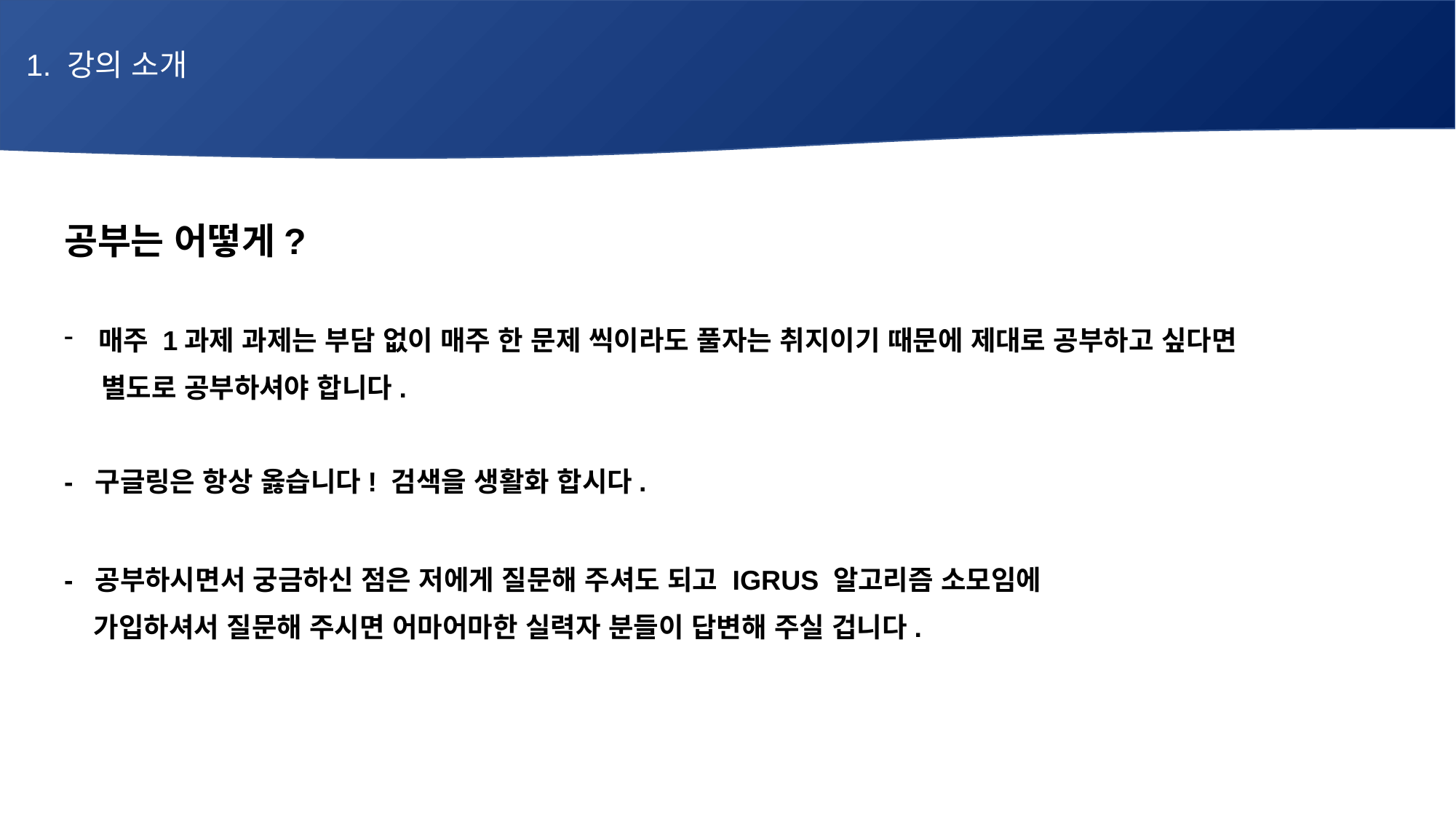

1. 강의 소개
# 매주 1 과제 LV2
공부는 어떻게?

매주 1과제 과제는 부담 없이 매주 한 문제 씩이라도 풀자는 취지이기 때문에 제대로 공부하고 싶다면
    별도로 공부하셔야 합니다.

-  구글링은 항상 옳습니다! 검색을 생활화 합시다.

-  공부하시면서 궁금하신 점은 저에게 질문해 주셔도 되고 IGRUS 알고리즘 소모임에
   가입하셔서 질문해 주시면 어마어마한 실력자 분들이 답변해 주실 겁니다.